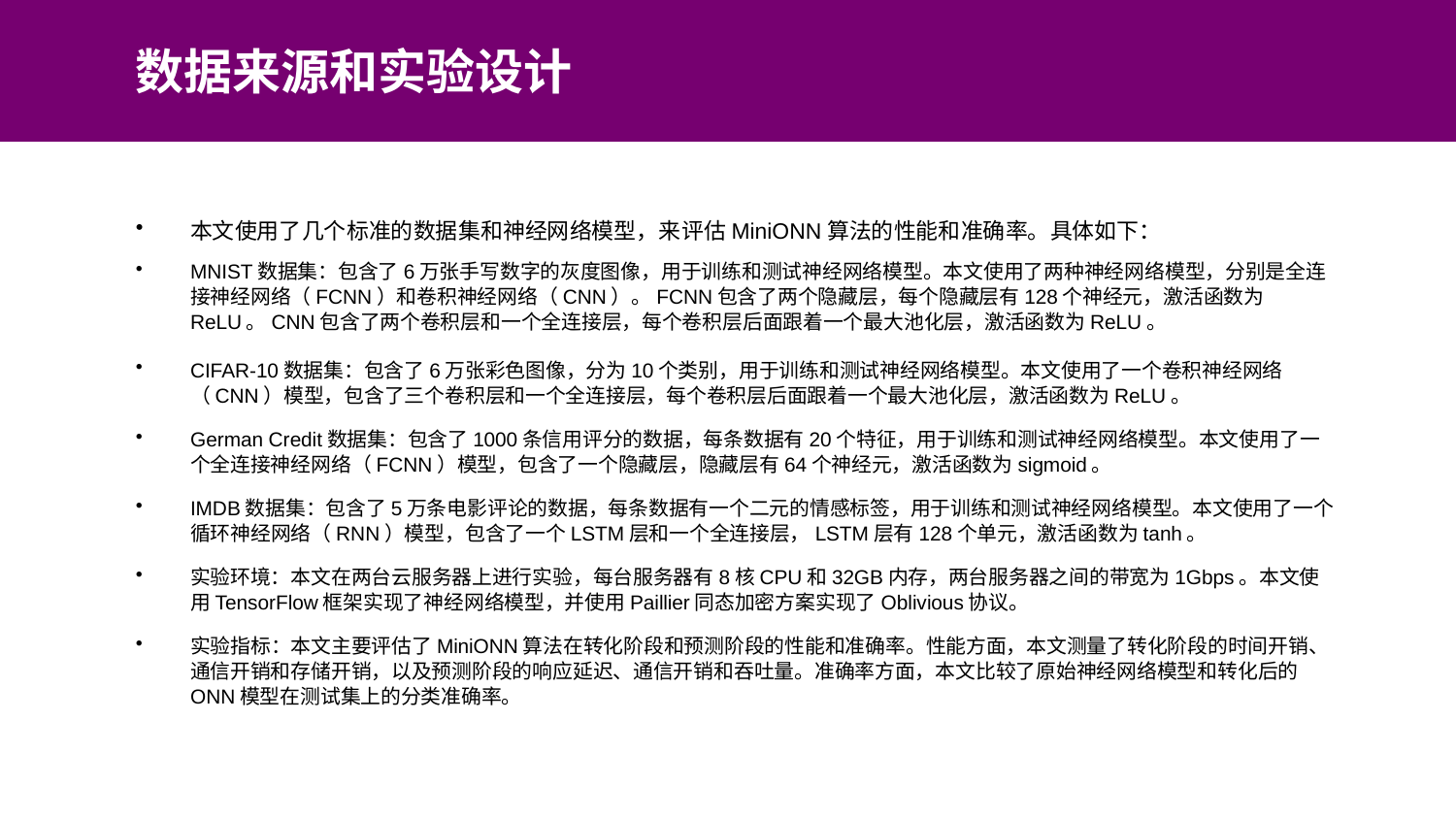

数据来源和实验设计
本文使用了几个标准的数据集和神经网络模型，来评估MiniONN算法的性能和准确率。具体如下：
MNIST数据集：包含了6万张手写数字的灰度图像，用于训练和测试神经网络模型。本文使用了两种神经网络模型，分别是全连接神经网络（FCNN）和卷积神经网络（CNN）。FCNN包含了两个隐藏层，每个隐藏层有128个神经元，激活函数为ReLU。CNN包含了两个卷积层和一个全连接层，每个卷积层后面跟着一个最大池化层，激活函数为ReLU。
CIFAR-10数据集：包含了6万张彩色图像，分为10个类别，用于训练和测试神经网络模型。本文使用了一个卷积神经网络（CNN）模型，包含了三个卷积层和一个全连接层，每个卷积层后面跟着一个最大池化层，激活函数为ReLU。
German Credit数据集：包含了1000条信用评分的数据，每条数据有20个特征，用于训练和测试神经网络模型。本文使用了一个全连接神经网络（FCNN）模型，包含了一个隐藏层，隐藏层有64个神经元，激活函数为sigmoid。
IMDB数据集：包含了5万条电影评论的数据，每条数据有一个二元的情感标签，用于训练和测试神经网络模型。本文使用了一个循环神经网络（RNN）模型，包含了一个LSTM层和一个全连接层，LSTM层有128个单元，激活函数为tanh。
实验环境：本文在两台云服务器上进行实验，每台服务器有8核CPU和32GB内存，两台服务器之间的带宽为1Gbps。本文使用TensorFlow框架实现了神经网络模型，并使用Paillier同态加密方案实现了Oblivious协议。
实验指标：本文主要评估了MiniONN算法在转化阶段和预测阶段的性能和准确率。性能方面，本文测量了转化阶段的时间开销、通信开销和存储开销，以及预测阶段的响应延迟、通信开销和吞吐量。准确率方面，本文比较了原始神经网络模型和转化后的ONN模型在测试集上的分类准确率。